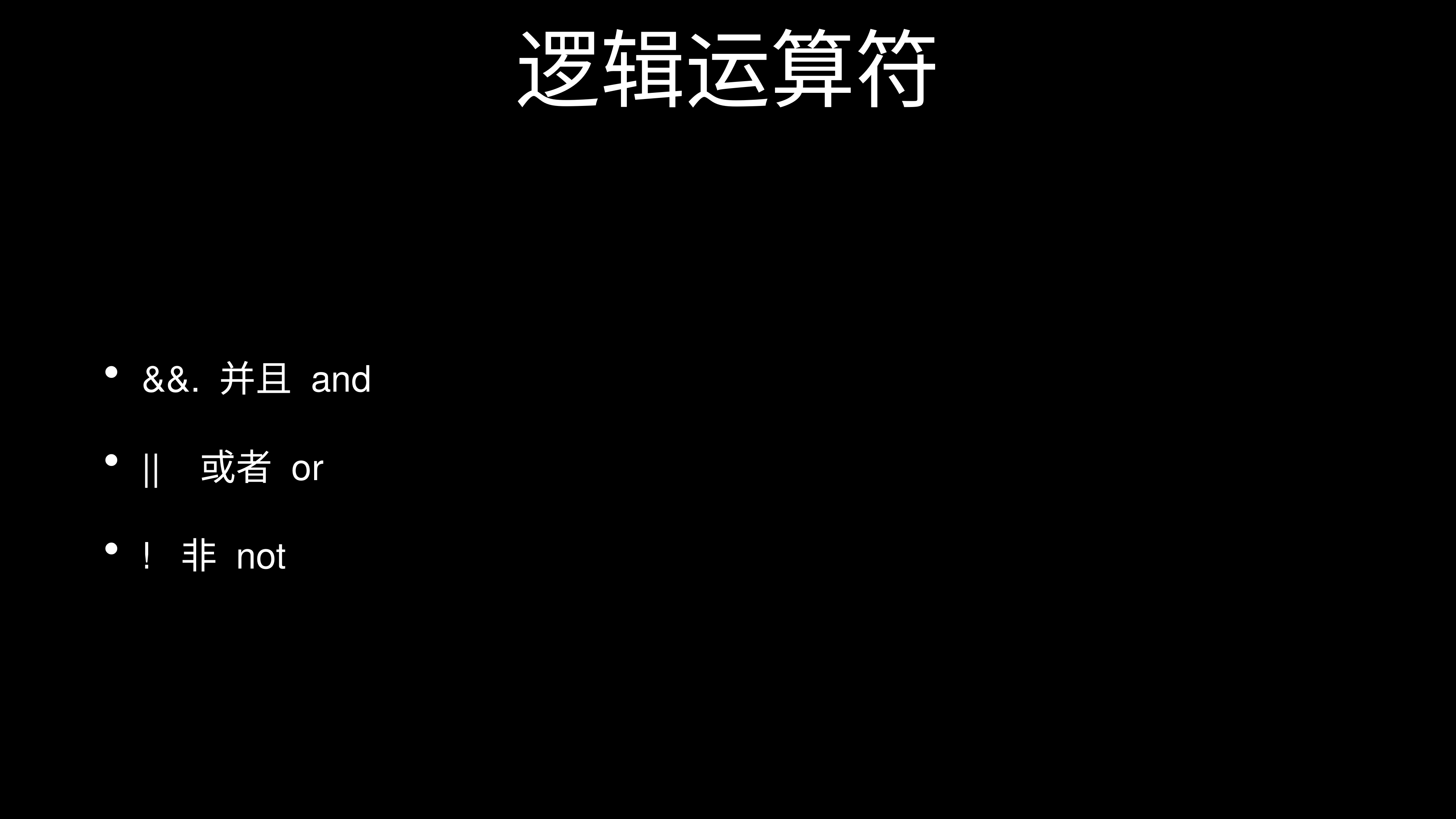

# 逻辑运算符
&&. 并且 and
||   或者 or
!  非 not